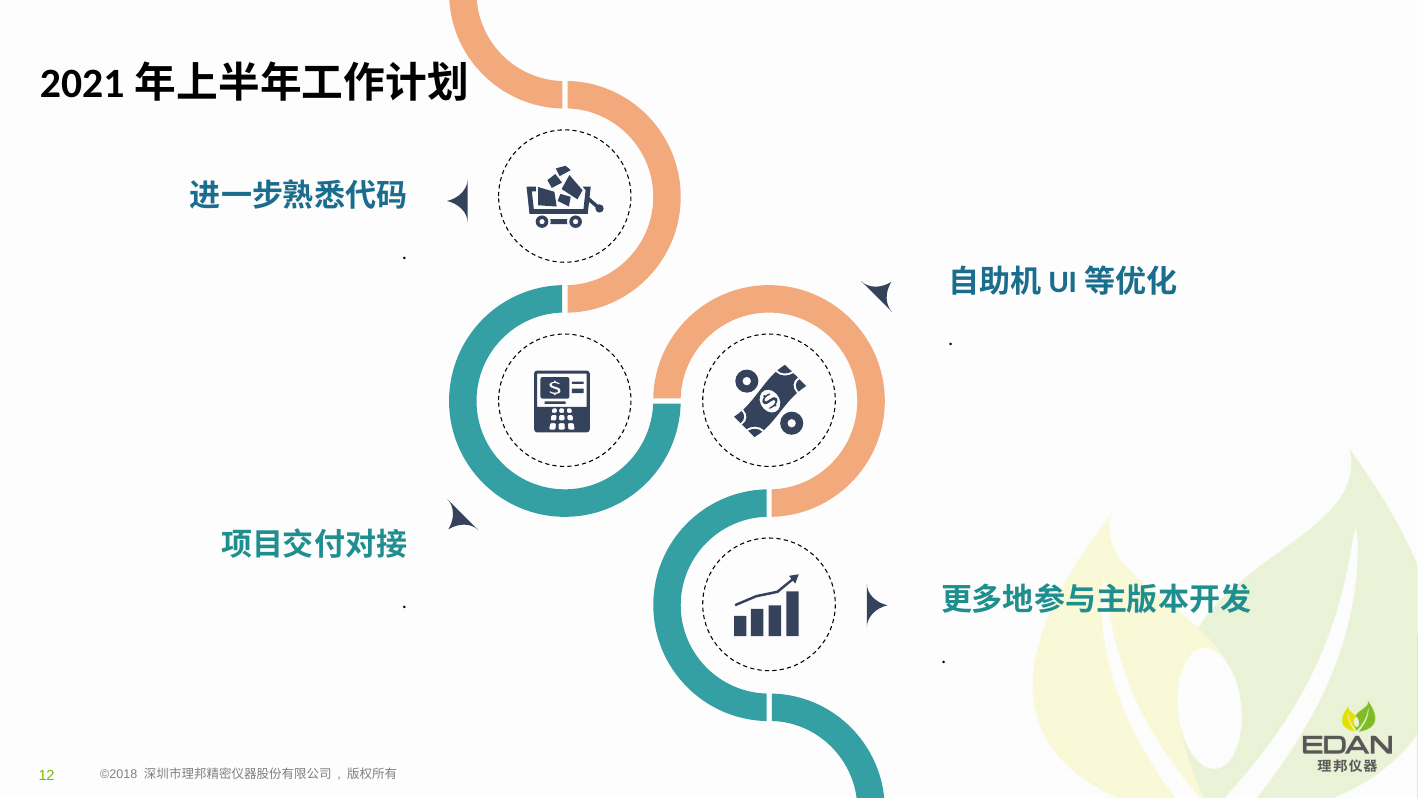

2021年上半年工作计划

进一步熟悉代码
.

自助机UI等优化
.

项目交付对接
.

更多地参与主版本开发
.